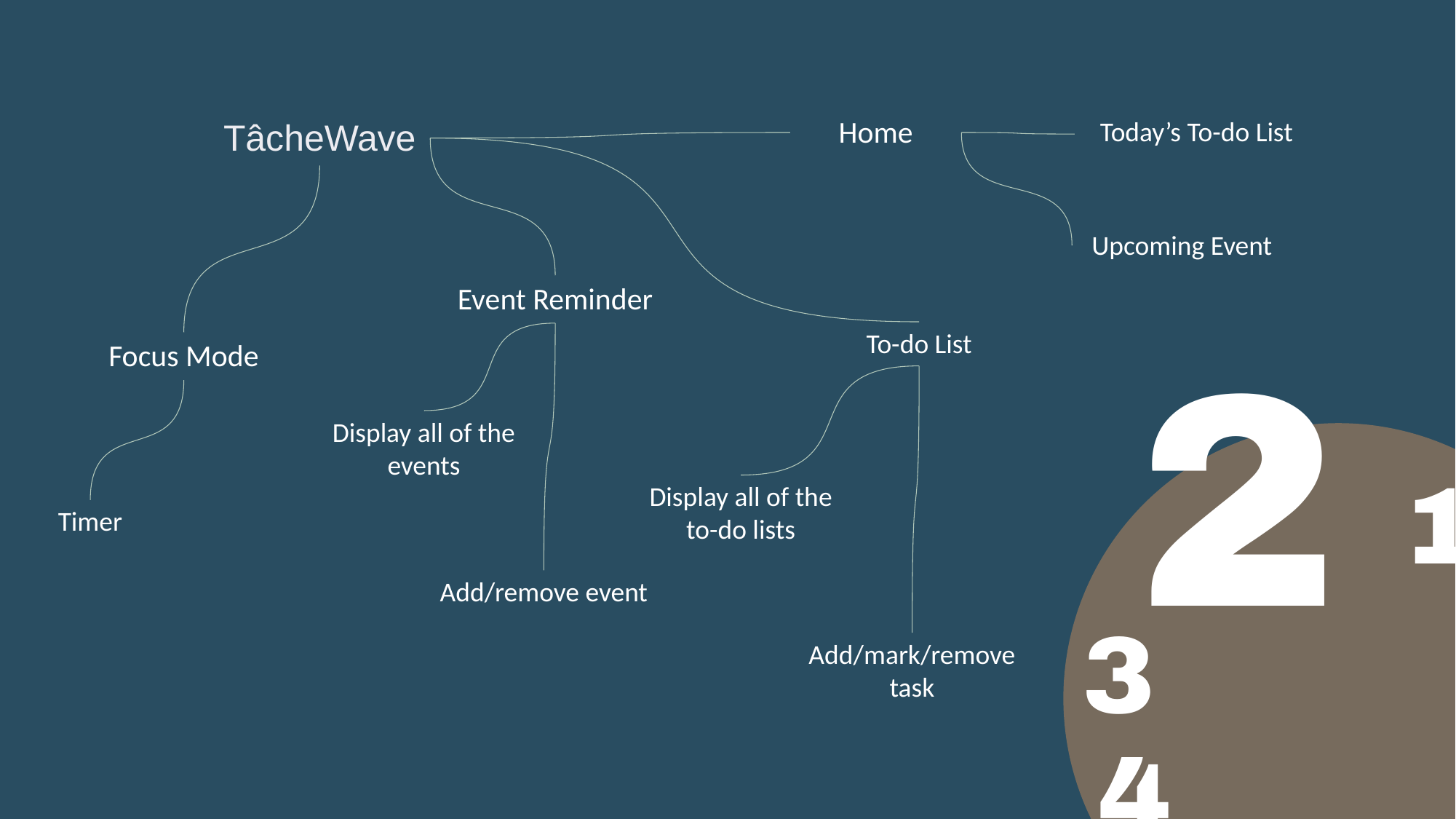

使用之技術
網站作品動機

Home
TâcheWave
Today’s To-do List
Upcoming Event
Event Reminder
2
To-do List
Focus Mode
Display all of the events

1
Display all of the to-do lists
Timer
Add/remove event
3
Add/mark/remove task
4
5